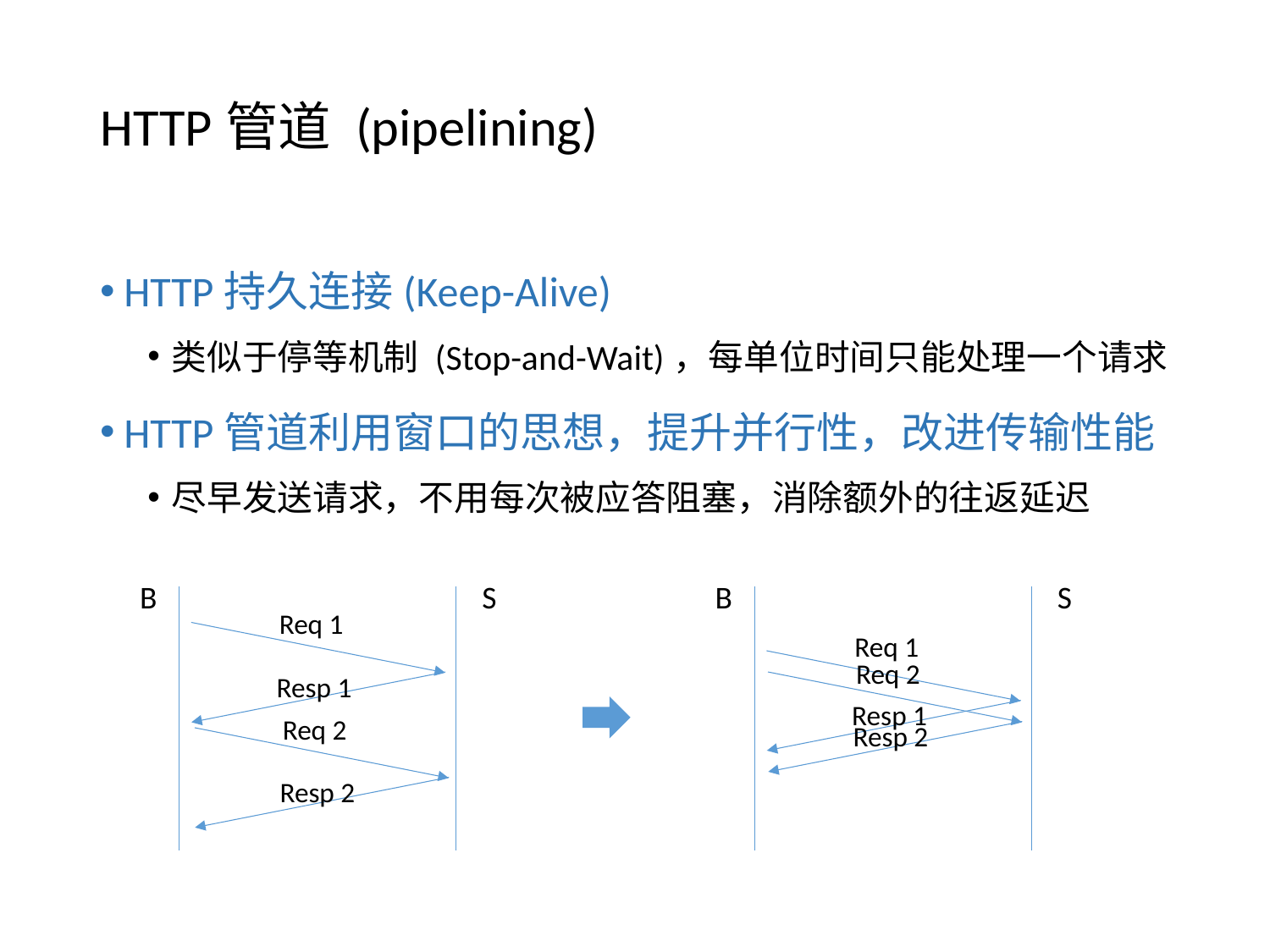

# HTTP管道 (pipelining)
HTTP持久连接(Keep-Alive)
类似于停等机制 (Stop-and-Wait)，每单位时间只能处理一个请求
HTTP管道利用窗口的思想，提升并行性，改进传输性能
尽早发送请求，不用每次被应答阻塞，消除额外的往返延迟
B
S
Req 1
Resp 1
Req 2
Resp 2
B
S
Req 1
Req 2
Resp 1
Resp 2

33